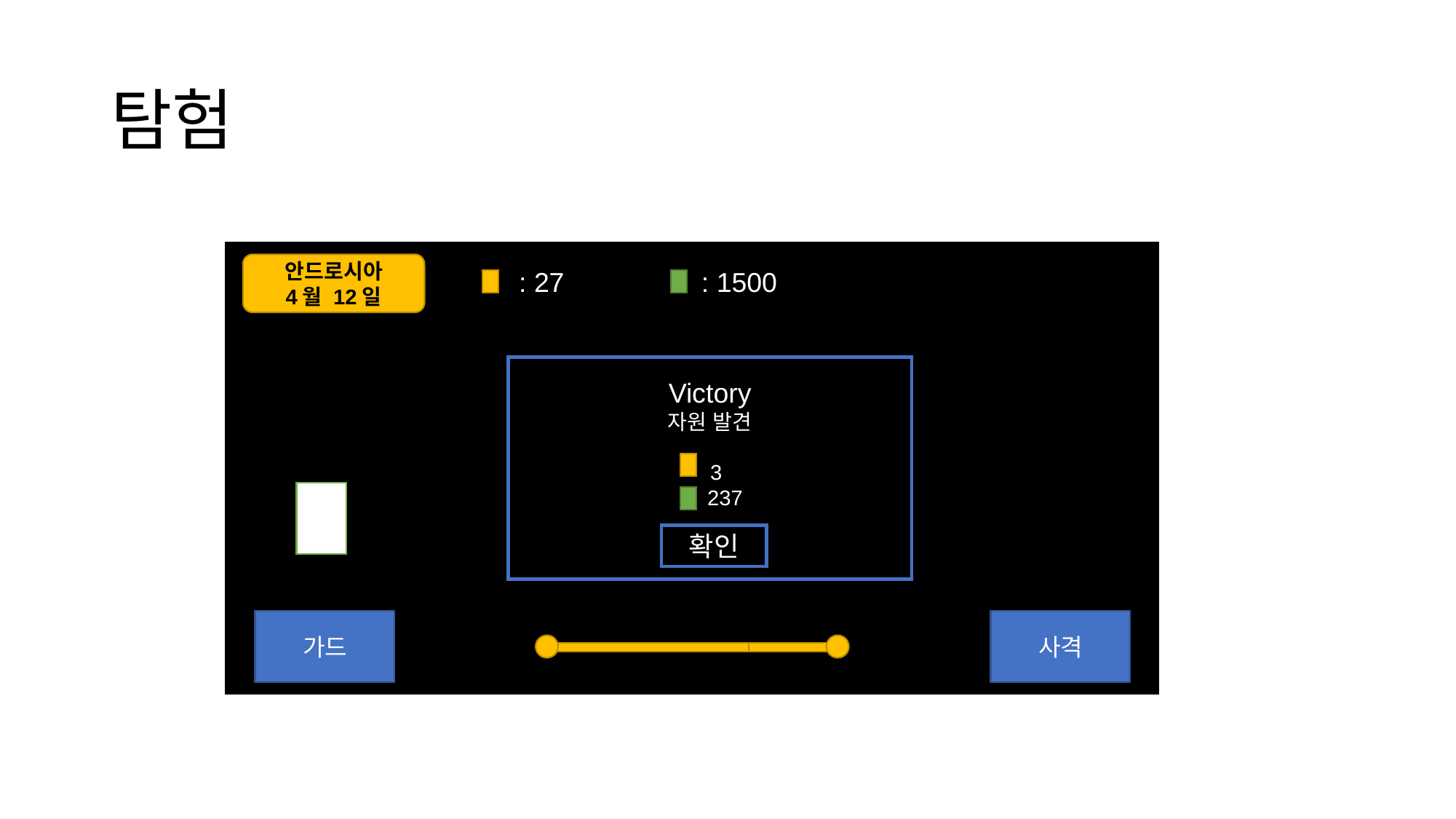

# 탐험

안드로시아
4월 12일
: 27
: 1500

Victory
자원 발견

  3
     237

확인
가드
사격